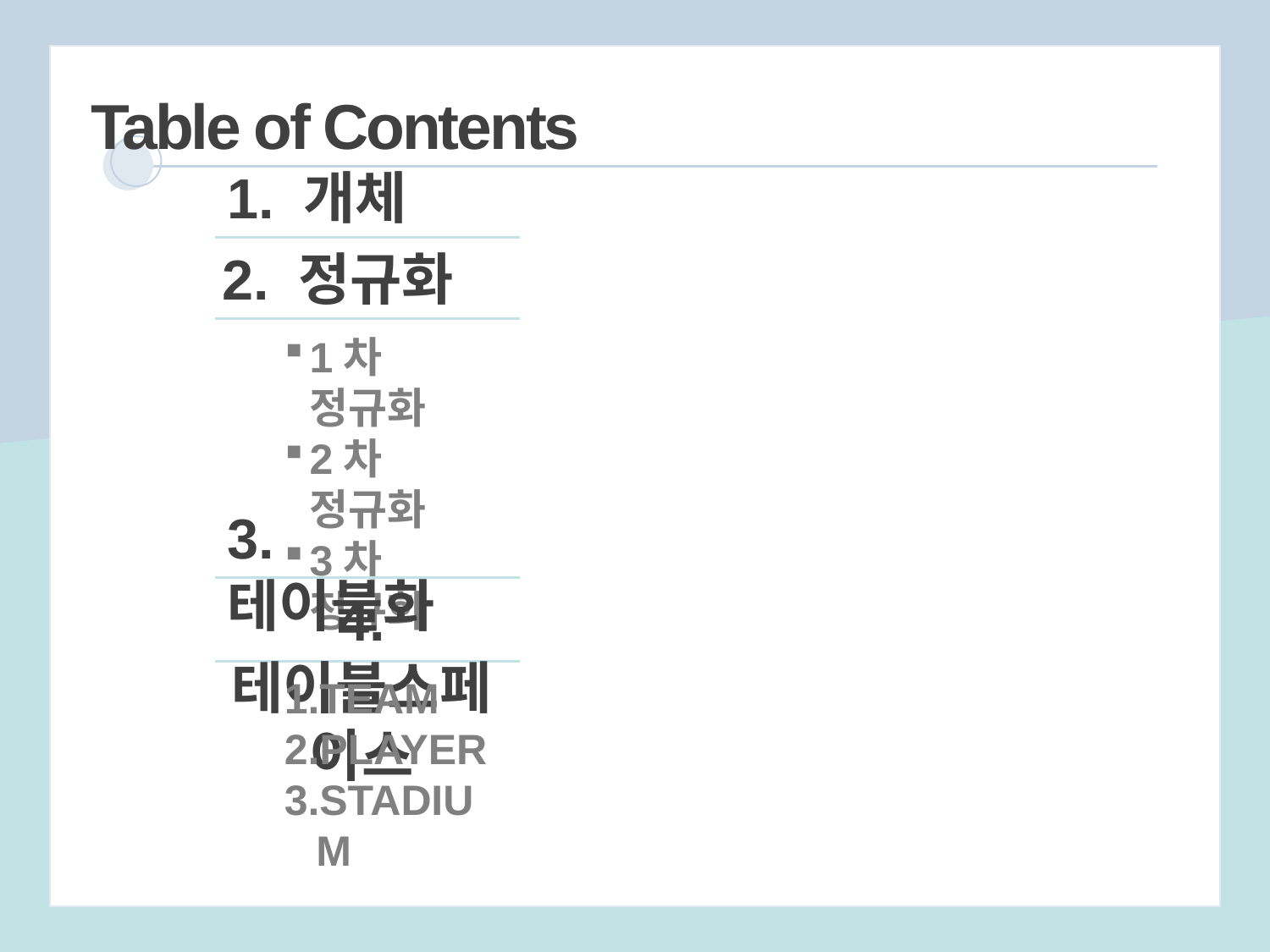

Table of Contents
1. 개체
2. 정규화
1차 정규화
2차 정규화
3차 정규화
3. 테이블화
4. 테이블스페이스
TEAM
PLAYER
STADIUM